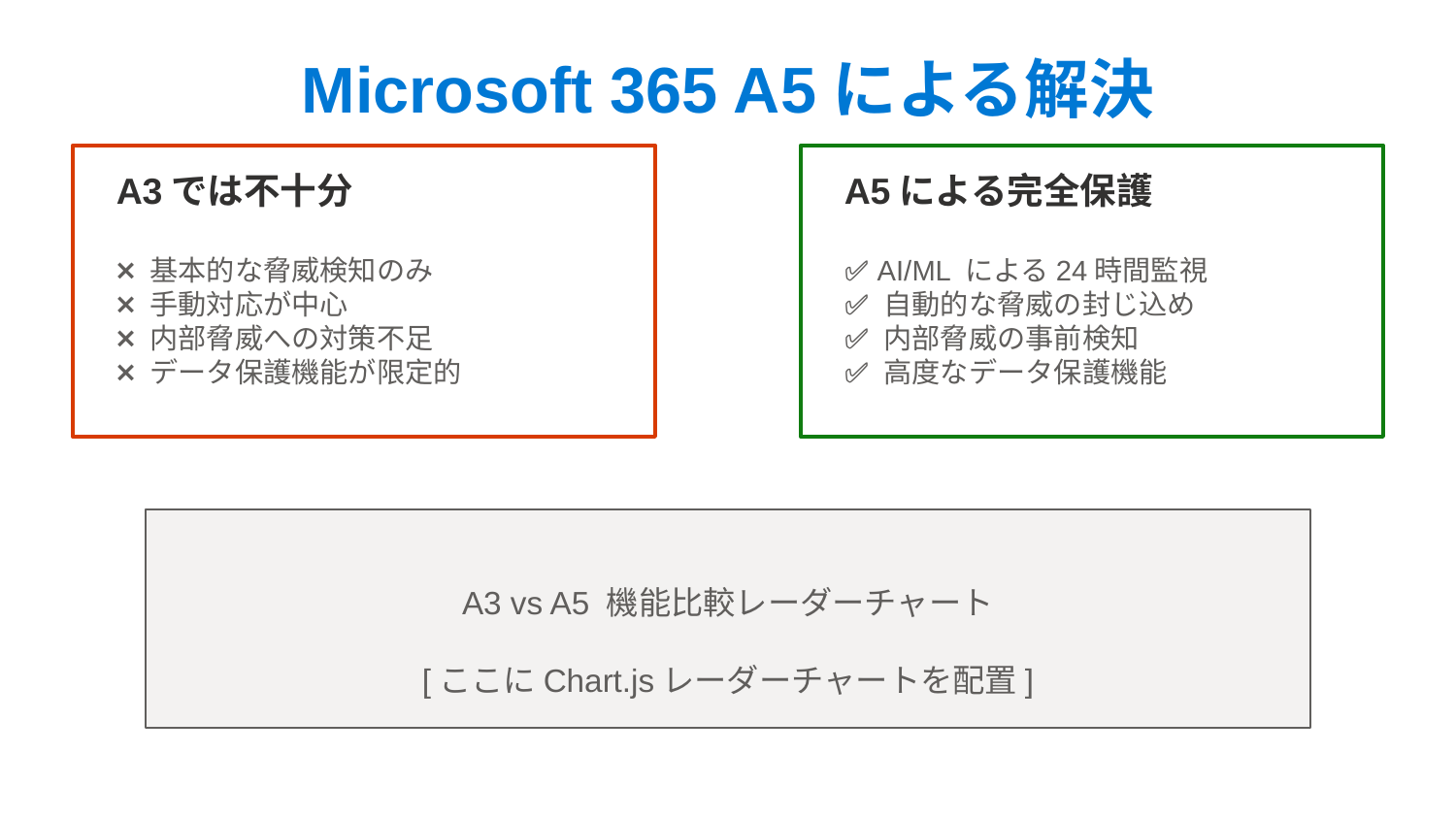

Microsoft 365 A5による解決

A3では不十分
A5による完全保護
❌ 基本的な脅威検知のみ
❌ 手動対応が中心
❌ 内部脅威への対策不足
❌ データ保護機能が限定的
✅ AI/ML による24時間監視
✅ 自動的な脅威の封じ込め
✅ 内部脅威の事前検知
✅ 高度なデータ保護機能

A3 vs A5 機能比較レーダーチャート

[ここにChart.jsレーダーチャートを配置]